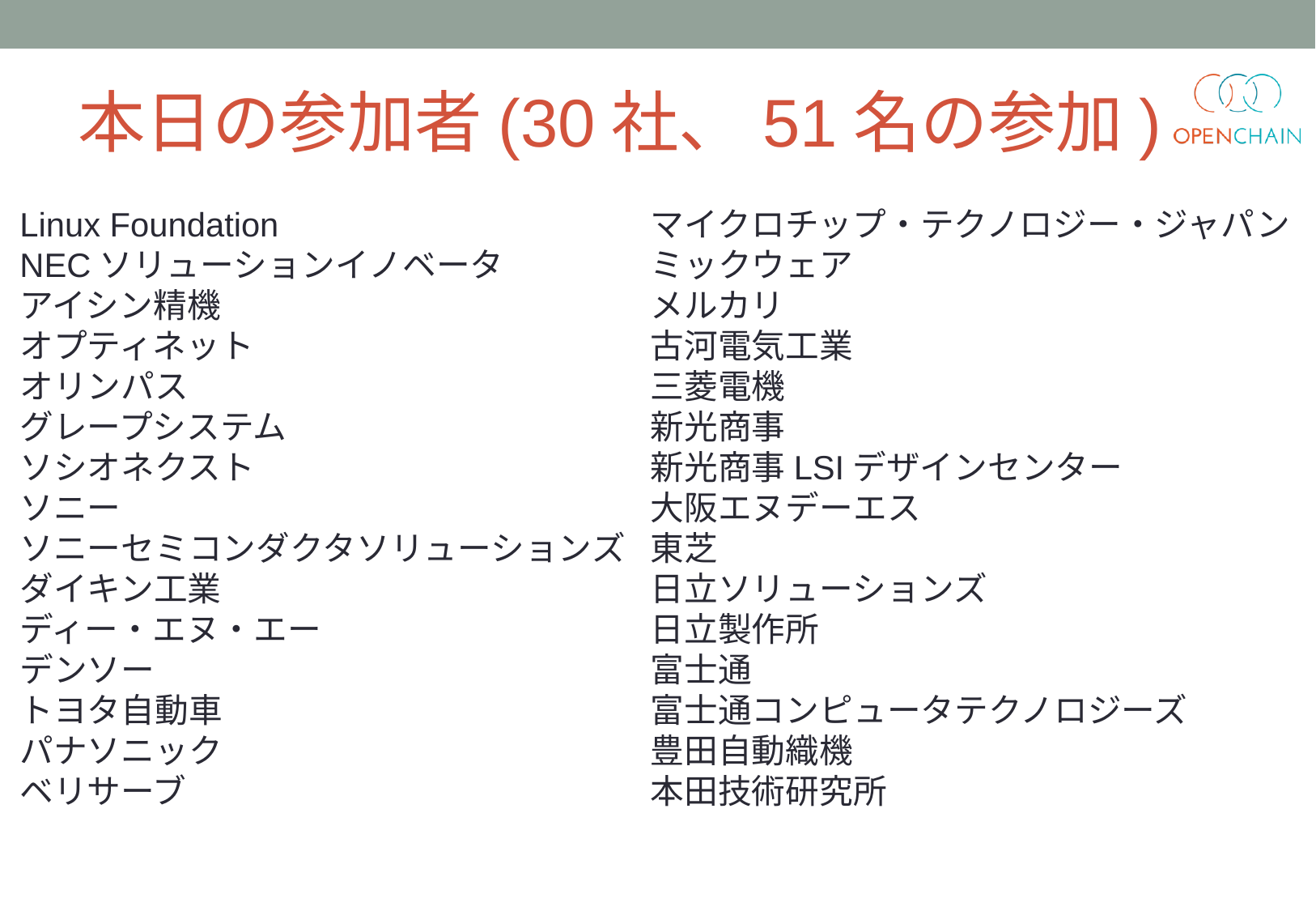

# 本日の参加者(30社、51名の参加)
Linux Foundation
NECソリューションイノベータ
アイシン精機
オプティネット
オリンパス
グレープシステム
ソシオネクスト
ソニー
ソニーセミコンダクタソリューションズ
ダイキン工業
ディー・エヌ・エー
デンソー
トヨタ自動車
パナソニック
ベリサーブ
マイクロチップ・テクノロジー・ジャパン
ミックウェア
メルカリ
古河電気工業
三菱電機
新光商事
新光商事LSIデザインセンター
大阪エヌデーエス
東芝
日立ソリューションズ
日立製作所
富士通
富士通コンピュータテクノロジーズ
豊田自動織機
本田技術研究所